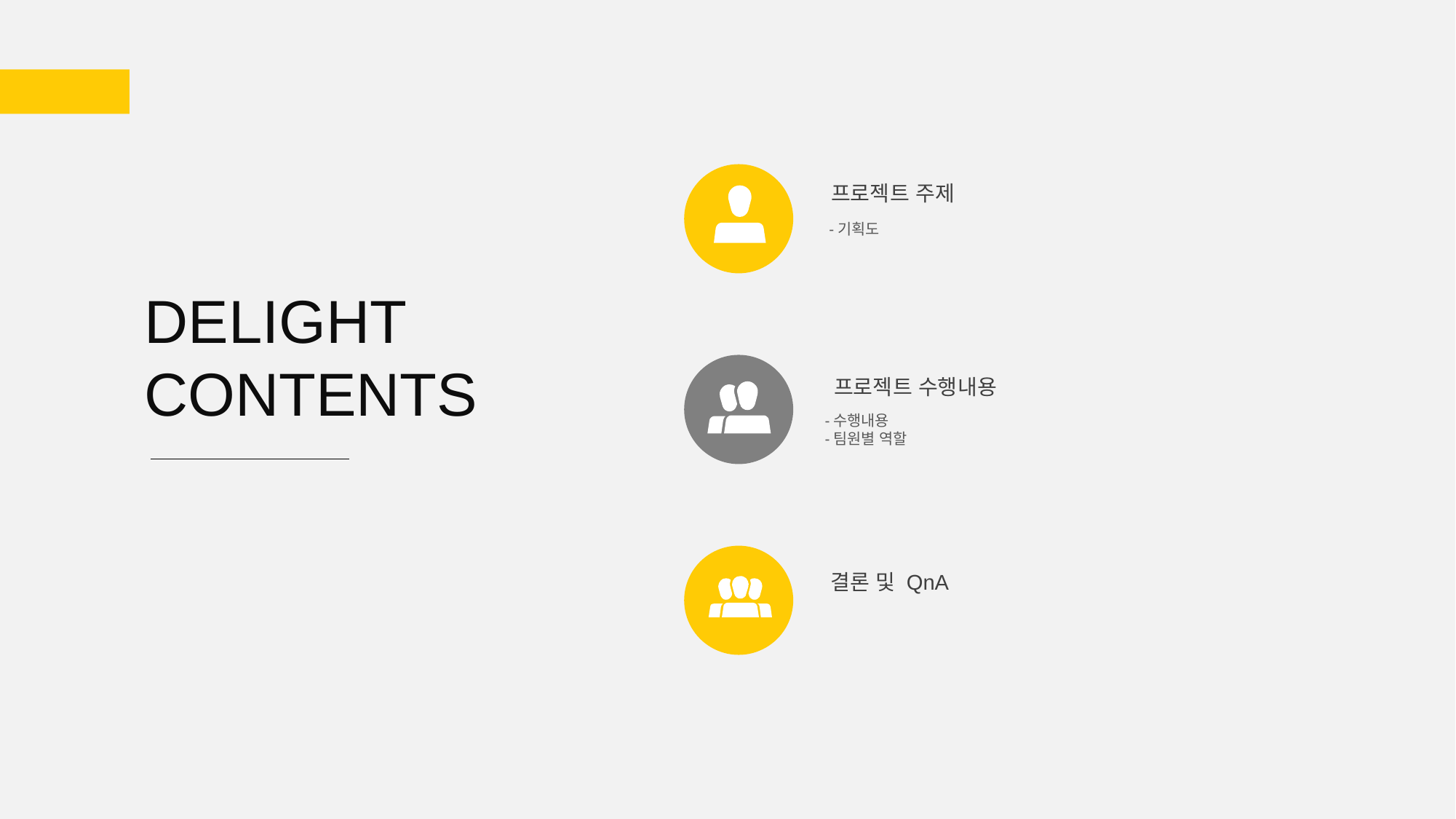

프로젝트 주제

-기획도
DELIGHT
CONTENTS

프로젝트 수행내용

-수행내용
-팀원별 역할

결론 및 QnA